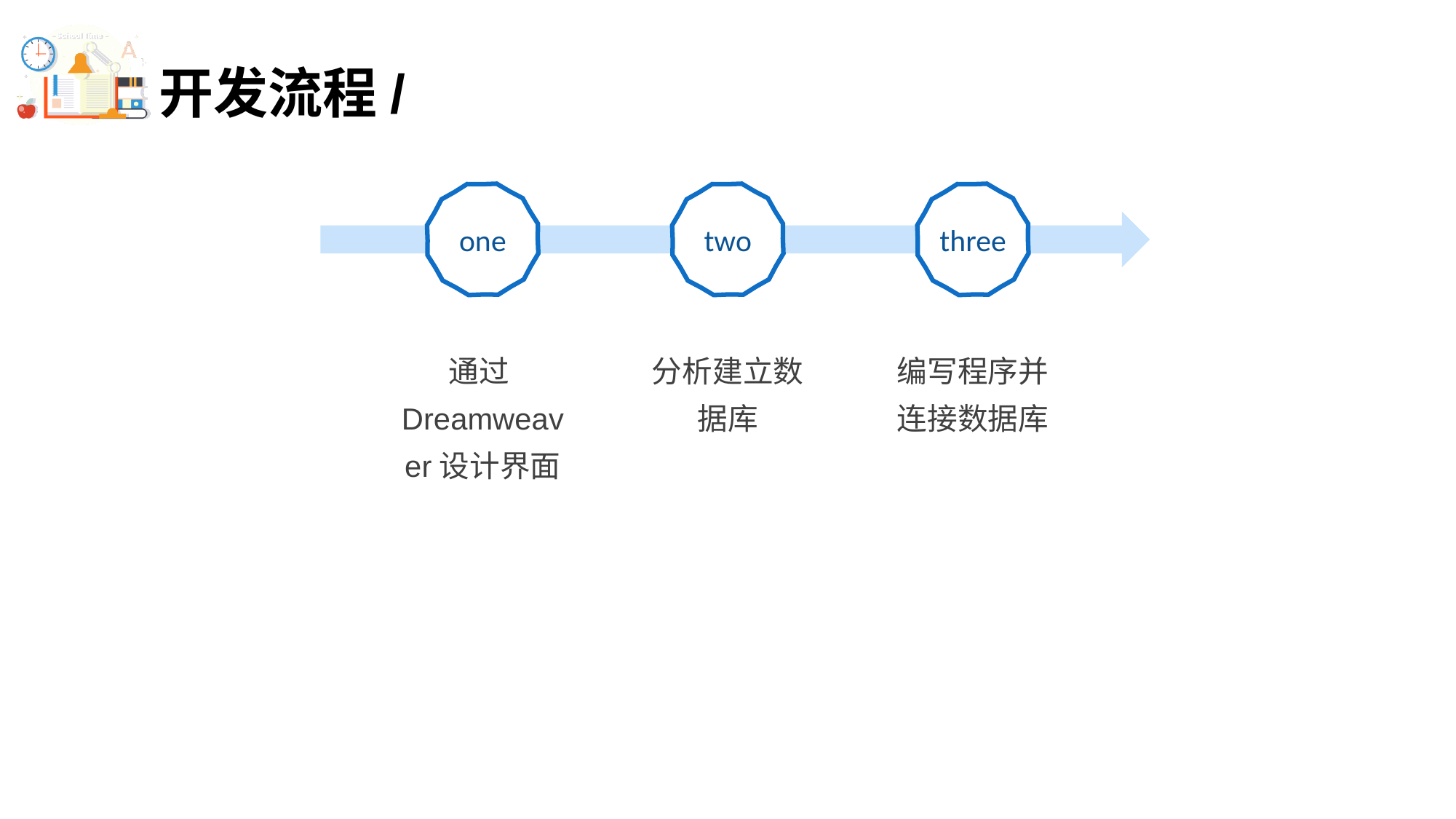

开发流程/
one
通过Dreamweaver设计界面
two
分析建立数据库
three
编写程序并连接数据库